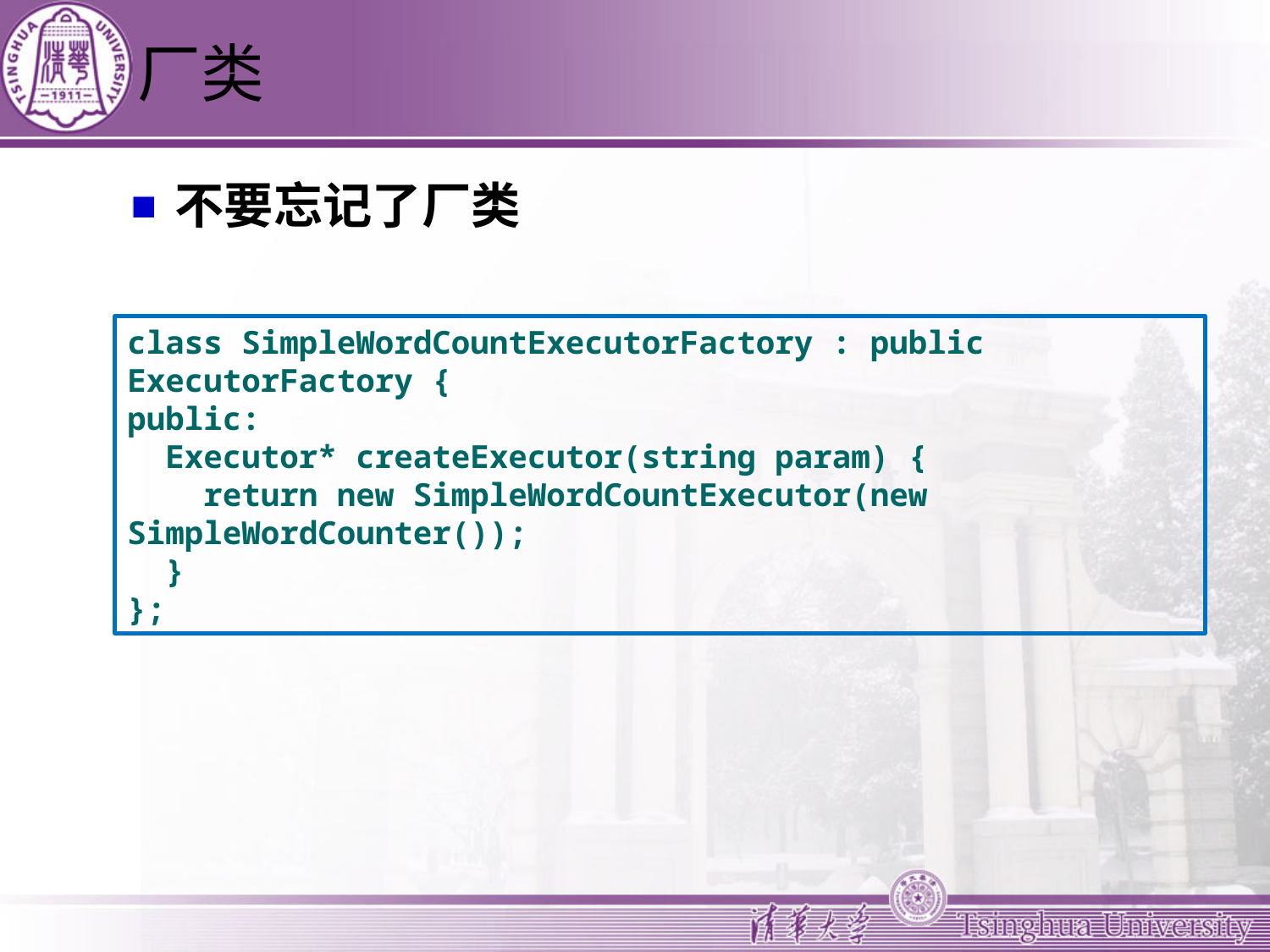

# 厂类
不要忘记了厂类
class SimpleWordCountExecutorFactory : public ExecutorFactory {
public:
  Executor* createExecutor(string param) {
    return new SimpleWordCountExecutor(new SimpleWordCounter());
  }
};